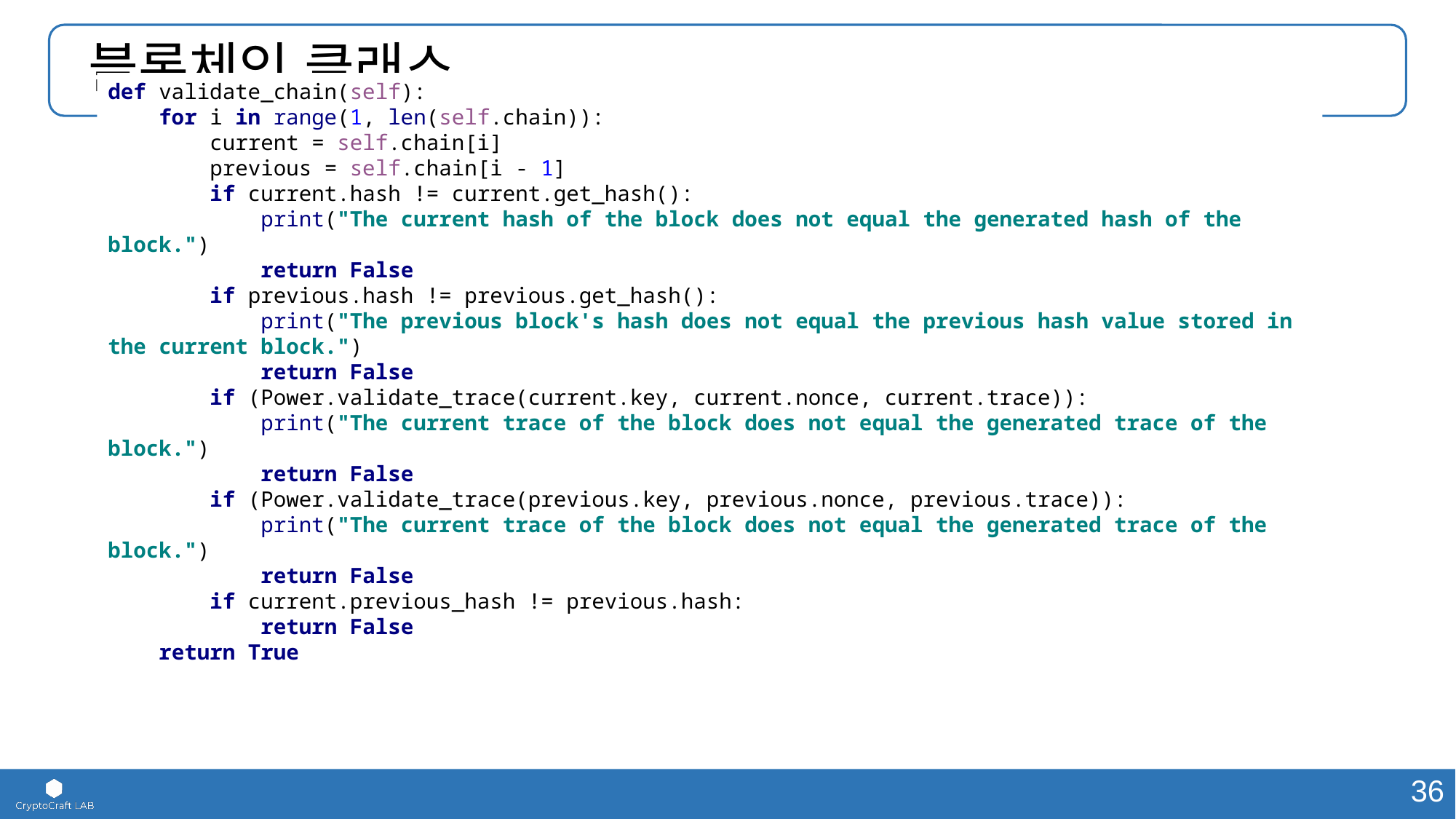

# 블록체인 클래스
def validate_chain(self):
    for i in range(1, len(self.chain)):
        current = self.chain[i]
        previous = self.chain[i - 1]
        if current.hash != current.get_hash():
            print("The current hash of the block does not equal the generated hash of the block.")
            return False
        if previous.hash != previous.get_hash():
            print("The previous block's hash does not equal the previous hash value stored in the current block.")
            return False
        if (Power.validate_trace(current.key, current.nonce, current.trace)):
            print("The current trace of the block does not equal the generated trace of the block.")
            return False
        if (Power.validate_trace(previous.key, previous.nonce, previous.trace)):
            print("The current trace of the block does not equal the generated trace of the block.")
            return False
        if current.previous_hash != previous.hash:
            return False
    return True